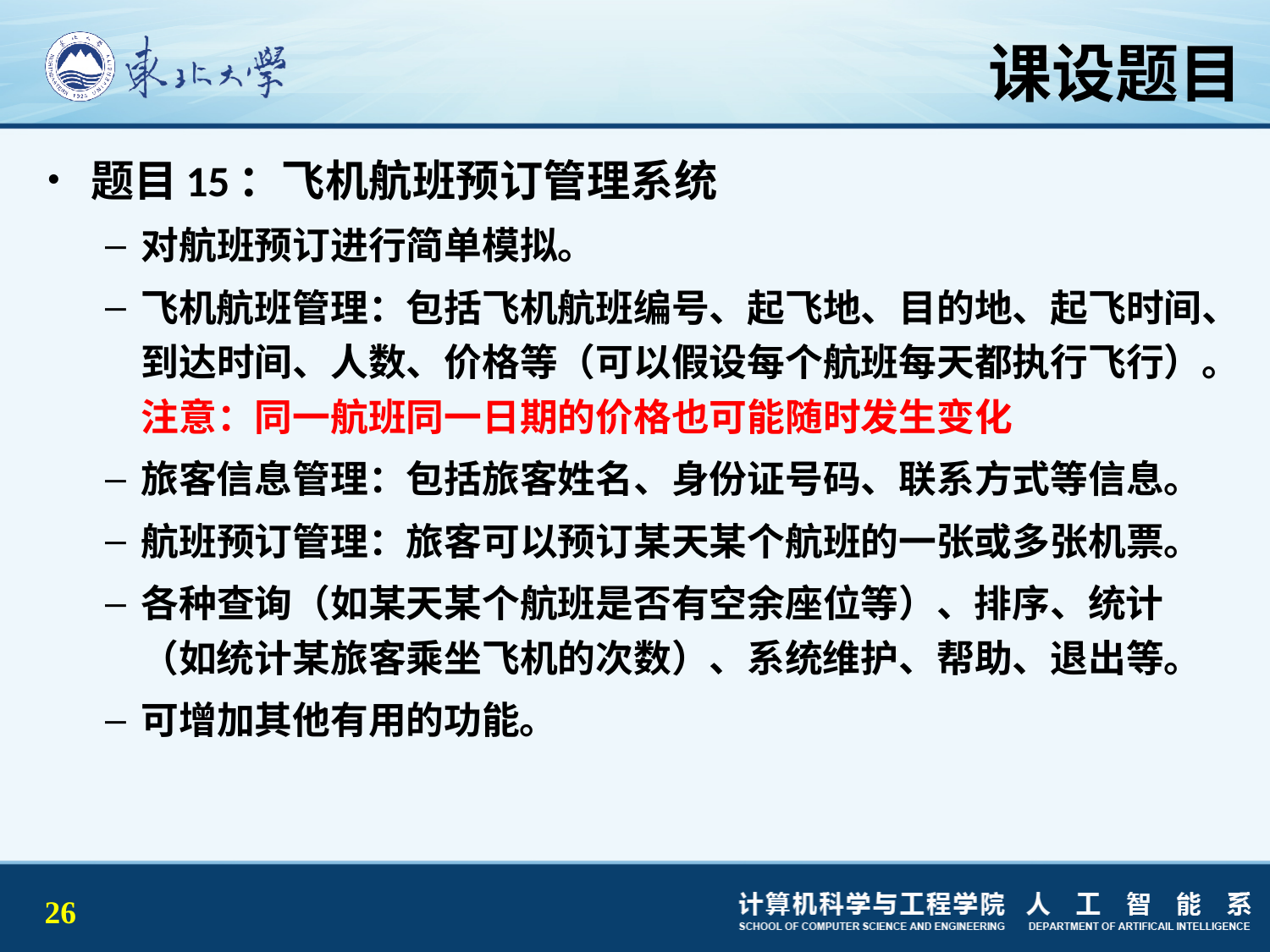

# 课设题目
题目15：飞机航班预订管理系统
对航班预订进行简单模拟。
飞机航班管理：包括飞机航班编号、起飞地、目的地、起飞时间、到达时间、人数、价格等（可以假设每个航班每天都执行飞行）。注意：同一航班同一日期的价格也可能随时发生变化
旅客信息管理：包括旅客姓名、身份证号码、联系方式等信息。
航班预订管理：旅客可以预订某天某个航班的一张或多张机票。
各种查询（如某天某个航班是否有空余座位等）、排序、统计（如统计某旅客乘坐飞机的次数）、系统维护、帮助、退出等。
可增加其他有用的功能。